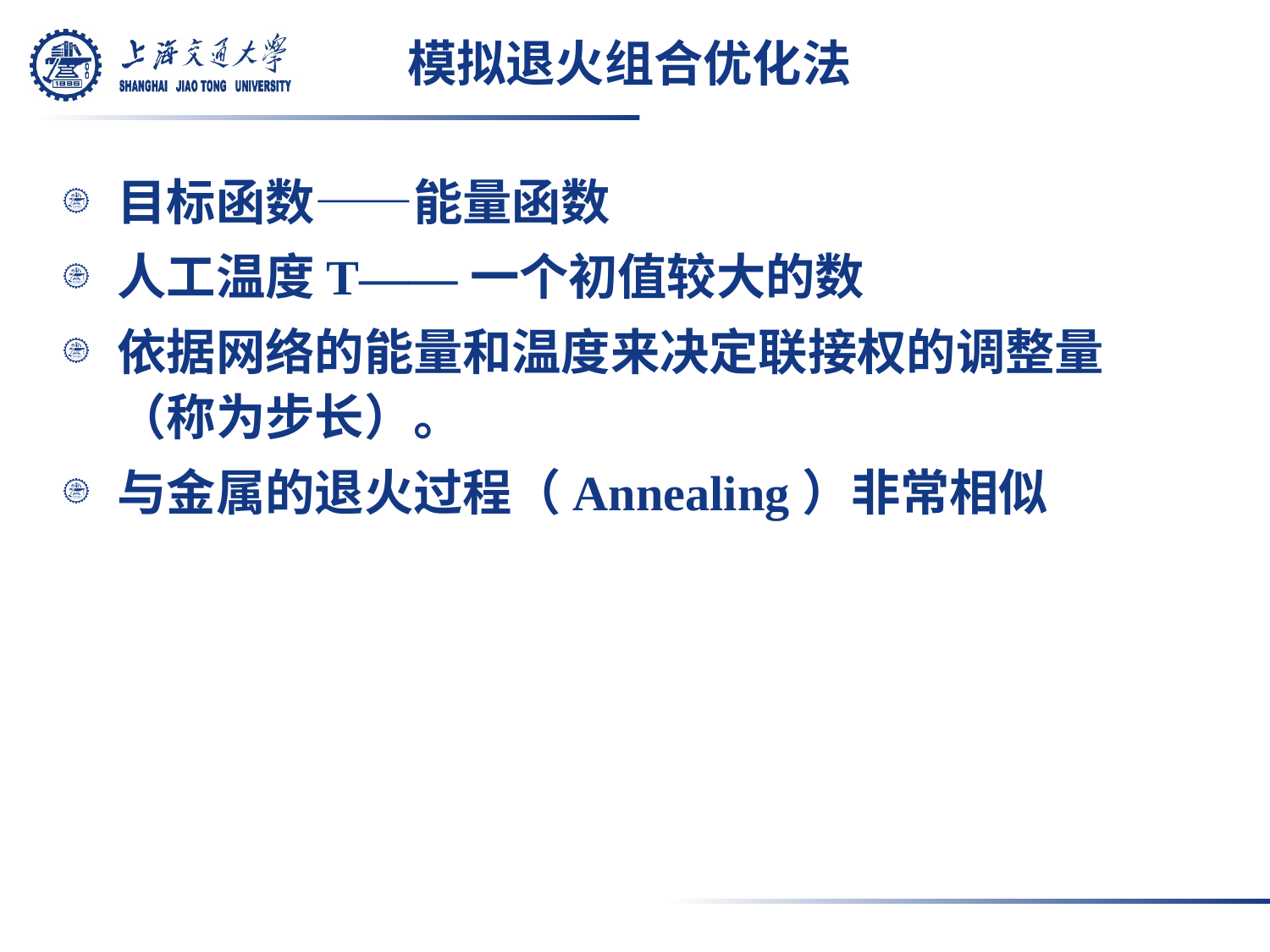

# 模拟退火组合优化法
目标函数——能量函数
人工温度T——一个初值较大的数
依据网络的能量和温度来决定联接权的调整量（称为步长）。
与金属的退火过程（Annealing）非常相似